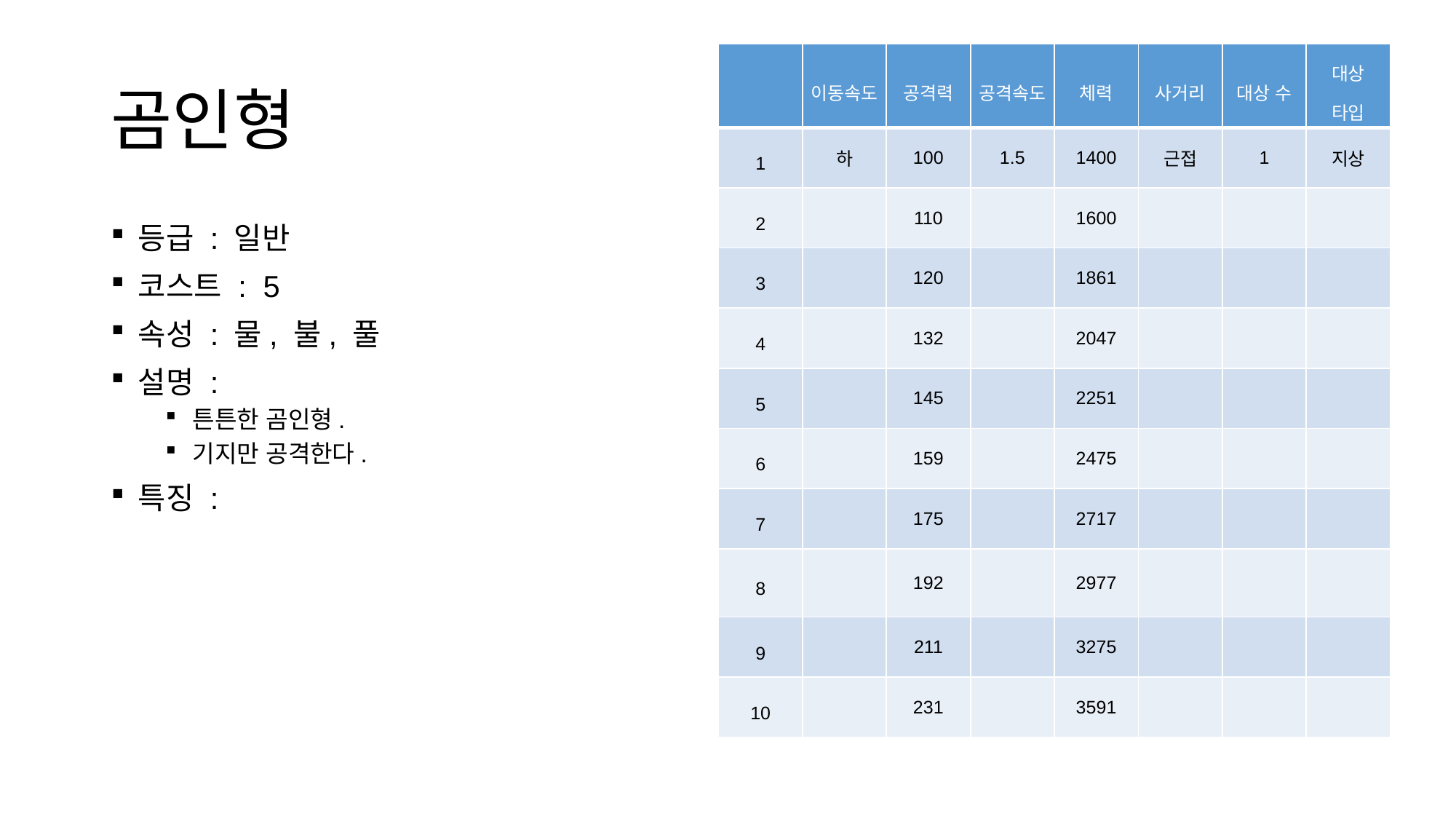

# 곰인형
|  | 이동속도 | 공격력 | 공격속도 | 체력 | 사거리 | 대상 수 | 대상 타입 |
| --- | --- | --- | --- | --- | --- | --- | --- |
| 1 | 하 | 100 | 1.5 | 1400 | 근접 | 1 | 지상 |
| 2 |  | 110 |  | 1600 |  |  |  |
| 3 |  | 120 |  | 1861 |  |  |  |
| 4 |  | 132 |  | 2047 |  |  |  |
| 5 |  | 145 |  | 2251 |  |  |  |
| 6 |  | 159 |  | 2475 |  |  |  |
| 7 |  | 175 |  | 2717 |  |  |  |
| 8 |  | 192 |  | 2977 |  |  |  |
| 9 |  | 211 |  | 3275 |  |  |  |
| 10 |  | 231 |  | 3591 |  |  |  |
등급 : 일반
코스트 :  5
속성 : 물, 불, 풀
설명 :
튼튼한 곰인형.
기지만 공격한다.
특징 :